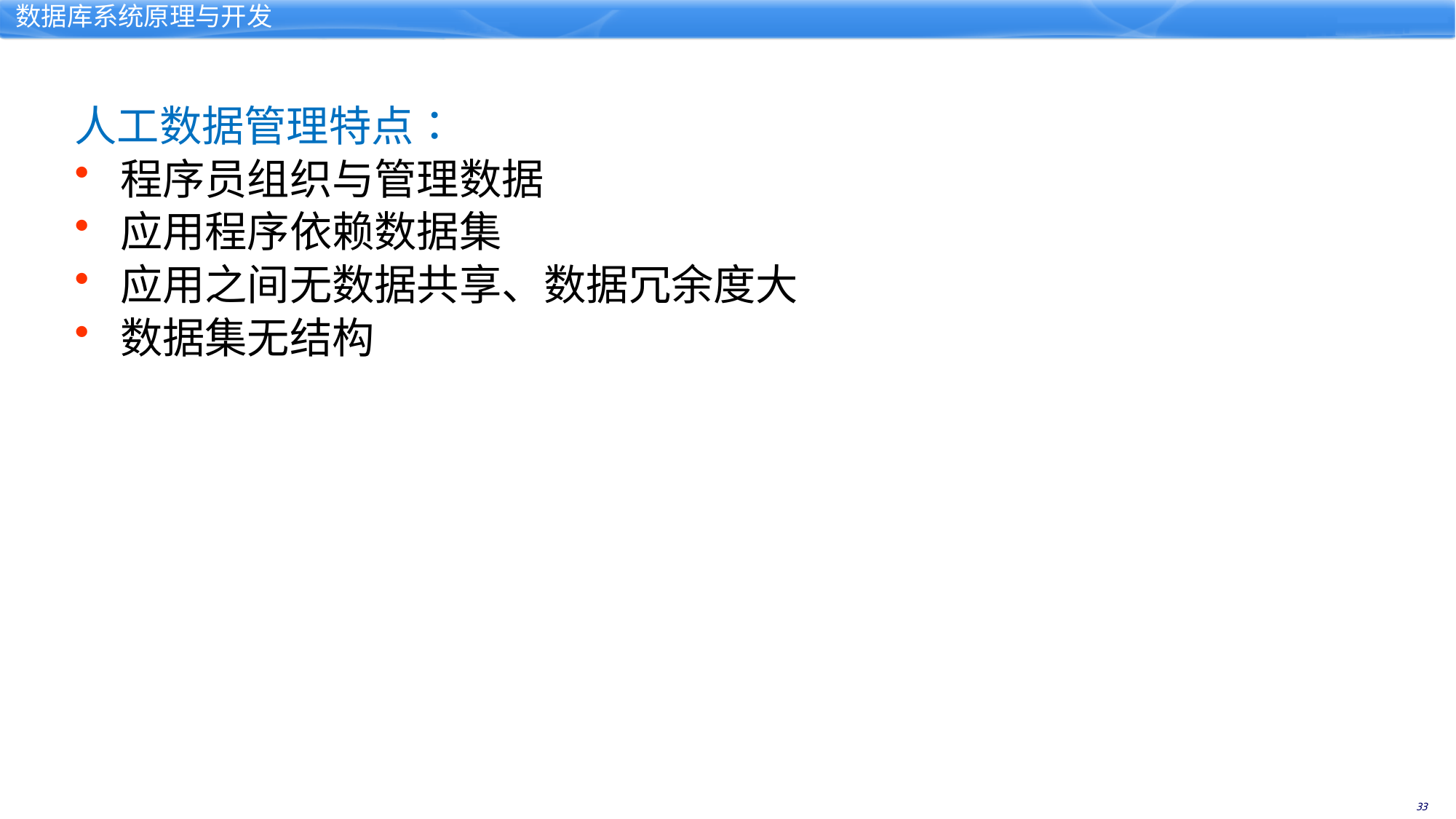

人工数据管理特点：
 程序员组织与管理数据
 应用程序依赖数据集
 应用之间无数据共享、数据冗余度大
 数据集无结构